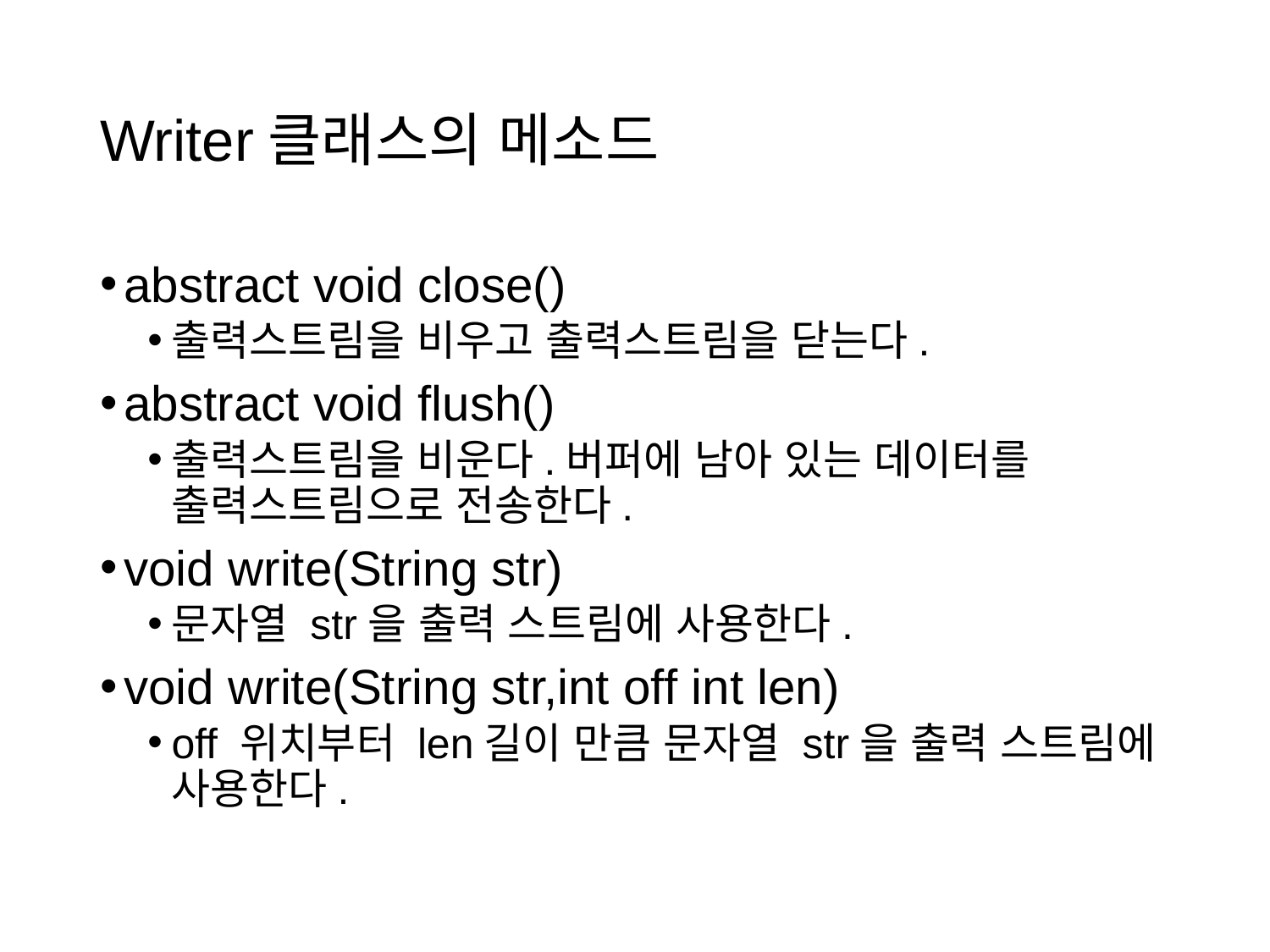

# Writer클래스의 메소드
abstract void close()
출력스트림을 비우고 출력스트림을 닫는다.
abstract void flush()
출력스트림을 비운다.버퍼에 남아 있는 데이터를 출력스트림으로 전송한다.
void write(String str)
문자열 str을 출력 스트림에 사용한다.
void write(String str,int off int len)
off 위치부터 len길이 만큼 문자열 str을 출력 스트림에 사용한다.